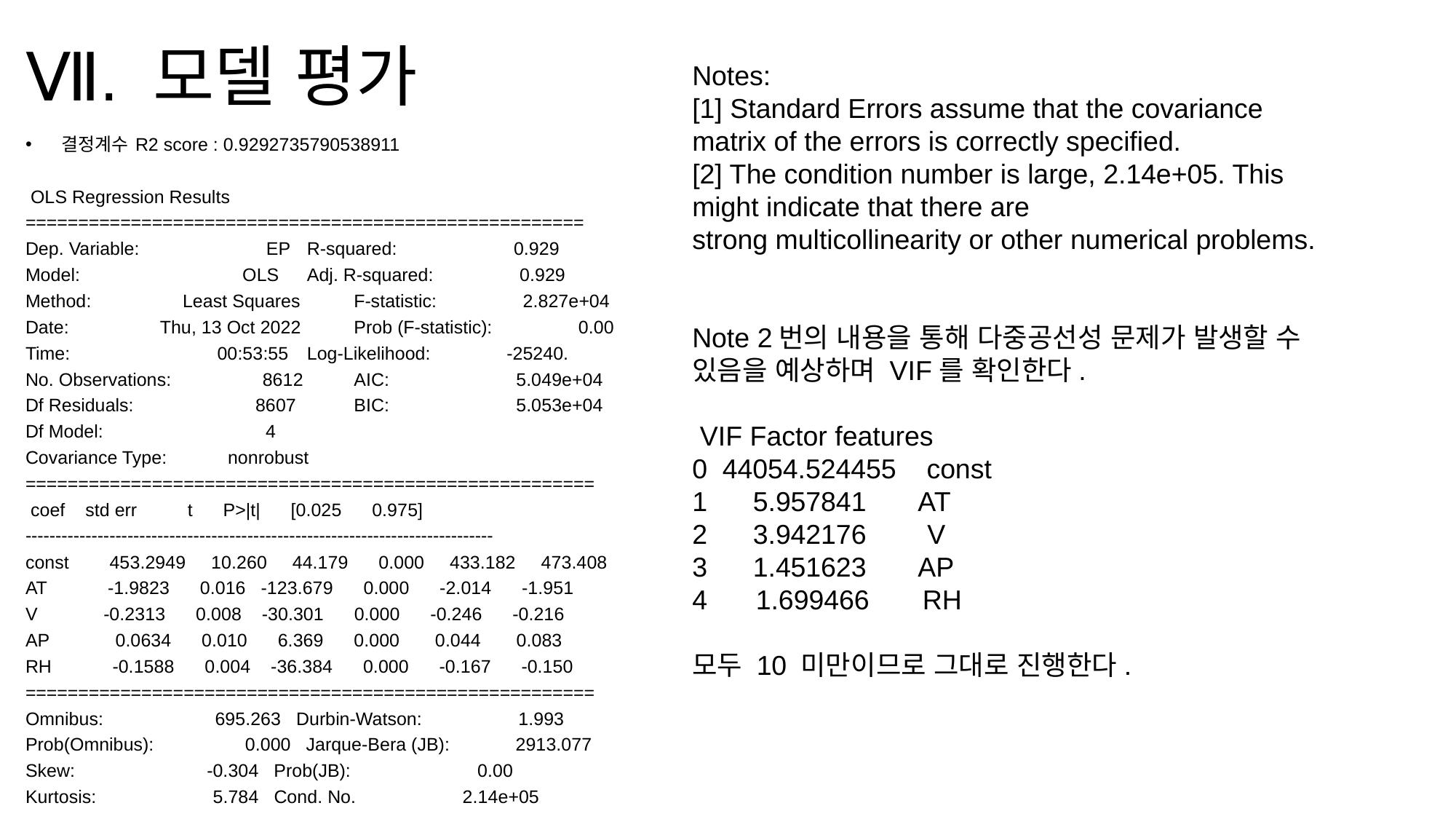

# Ⅶ. 모델 평가
Notes:
[1] Standard Errors assume that the covariance matrix of the errors is correctly specified.
[2] The condition number is large, 2.14e+05. This might indicate that there are
strong multicollinearity or other numerical problems.

Note 2번의 내용을 통해 다중공선성 문제가 발생할 수 있음을 예상하며 VIF를 확인한다.

 VIF Factor features
0  44054.524455    const
1      5.957841       AT
2      3.942176        V
3      1.451623       AP
   1.699466       RH

모두 10 미만이므로 그대로 진행한다.
결정계수 R2 score : 0.9292735790538911

 OLS Regression Results
=====================================================
Dep. Variable:                         EP   	R-squared:                       0.929
Model:                                OLS   	Adj. R-squared:                 0.929
Method:                  Least Squares  	F-statistic:                 2.827e+04
Date:                  Thu, 13 Oct 2022   	Prob (F-statistic):                 0.00
Time:                             00:53:55   	Log-Likelihood:               -25240.
No. Observations:                  8612  	AIC:                         5.049e+04
Df Residuals:                        8607   	BIC:                         5.053e+04
Df Model:                                4
Covariance Type:            nonrobust
======================================================
 coef    std err          t      P>|t|      [0.025      0.975]
------------------------------------------------------------------------------
const        453.2949     10.260     44.179      0.000     433.182     473.408
AT            -1.9823      0.016   -123.679      0.000      -2.014      -1.951
V             -0.2313      0.008    -30.301      0.000      -0.246      -0.216
AP             0.0634      0.010      6.369      0.000       0.044       0.083
RH            -0.1588      0.004    -36.384      0.000      -0.167      -0.150
======================================================
Omnibus:                      695.263   Durbin-Watson:                   1.993
Prob(Omnibus):                  0.000   Jarque-Bera (JB):             2913.077
Skew:                          -0.304   Prob(JB):                         0.00
Kurtosis:                       5.784   Cond. No.                     2.14e+05